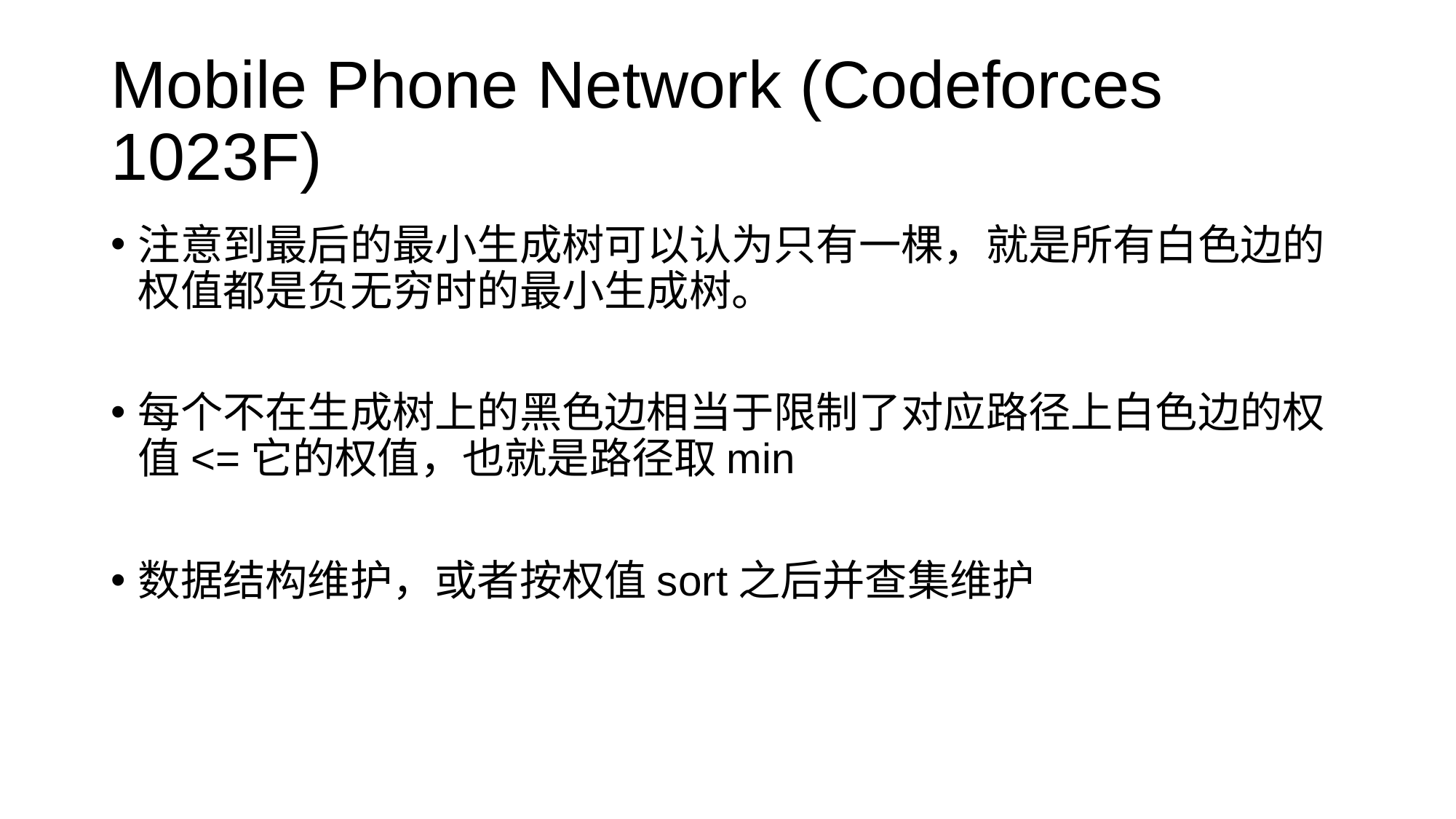

# Mobile Phone Network (Codeforces 1023F)
注意到最后的最小生成树可以认为只有一棵，就是所有白色边的权值都是负无穷时的最小生成树。

每个不在生成树上的黑色边相当于限制了对应路径上白色边的权值<=它的权值，也就是路径取min

数据结构维护，或者按权值sort之后并查集维护